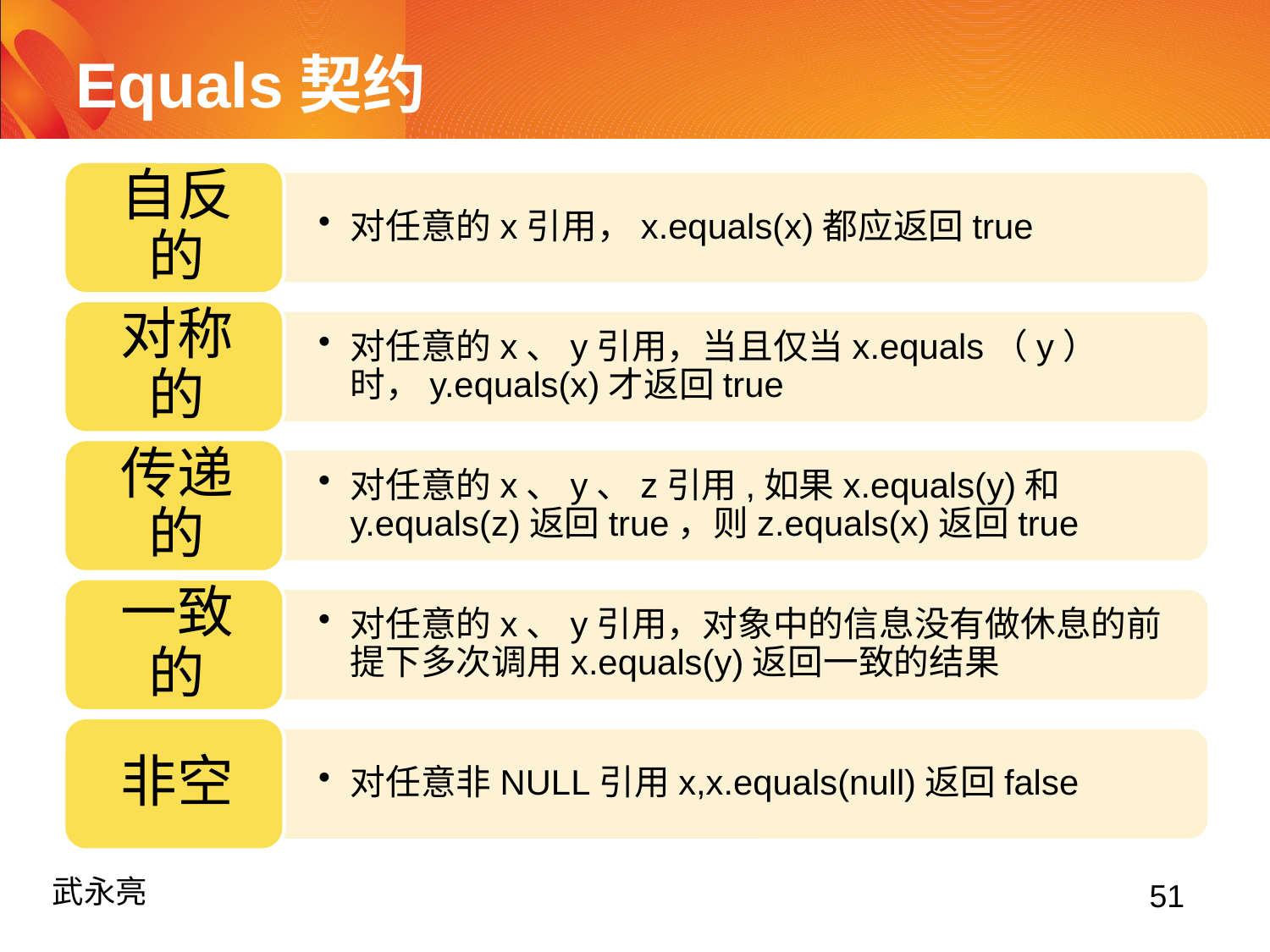

# Equals契约
对任意的x引用，x.equals(x)都应返回true
自反的
对任意的x、y引用，当且仅当x.equals（y）时，y.equals(x)才返回true
对称的
对任意的x、y、z引用,如果x.equals(y)和y.equals(z)返回true，则z.equals(x)返回true
传递的
对任意的x、y引用，对象中的信息没有做休息的前提下多次调用x.equals(y)返回一致的结果
一致的
对任意非NULL引用x,x.equals(null)返回false
非空